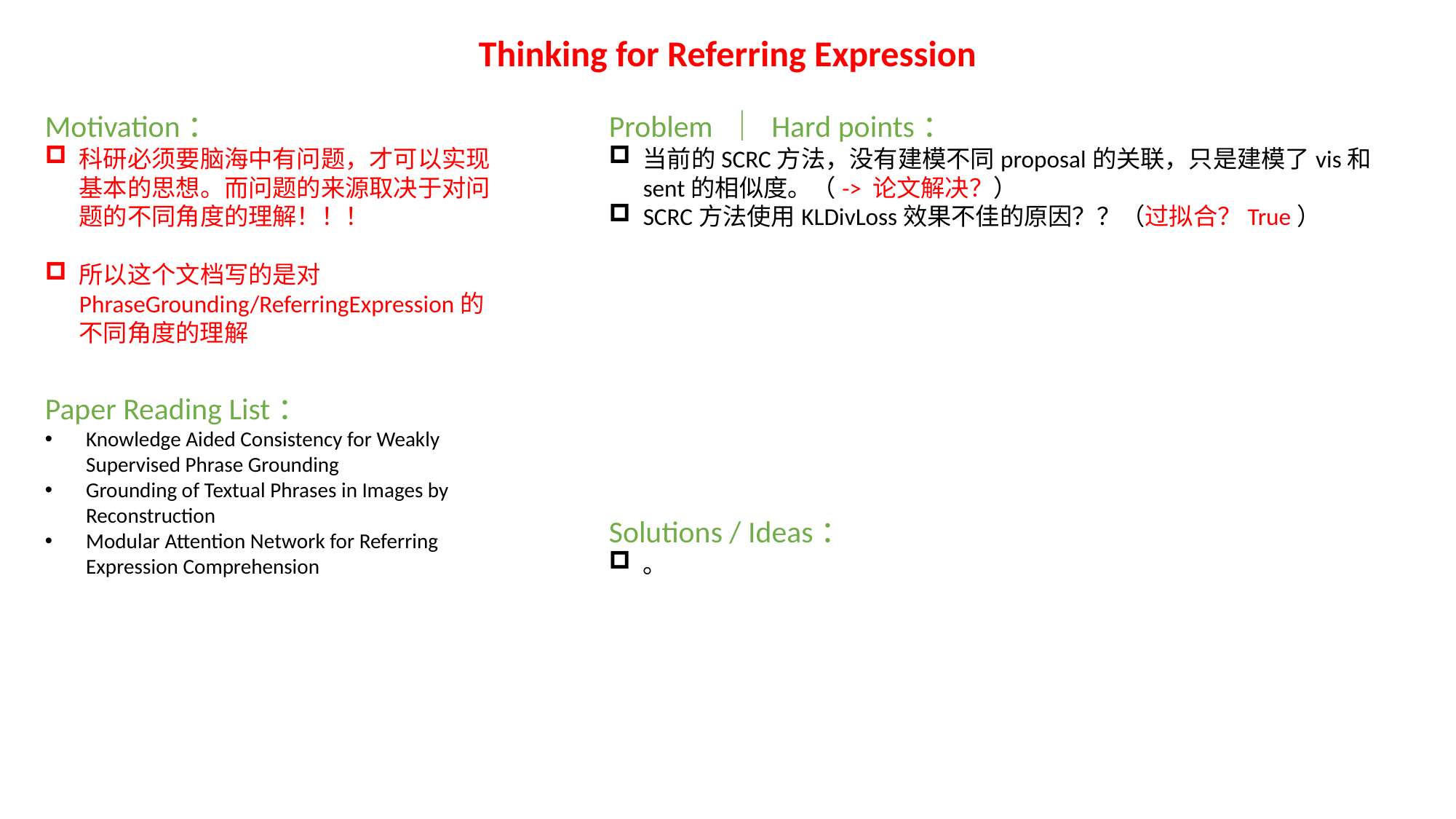

Thinking for Referring Expression
Motivation：
科研必须要脑海中有问题，才可以实现基本的思想。而问题的来源取决于对问题的不同角度的理解！！！

所以这个文档写的是对PhraseGrounding/ReferringExpression的不同角度的理解
Problem ｜ Hard points：
当前的SCRC方法，没有建模不同proposal的关联，只是建模了vis和sent的相似度。（-> 论文解决？）
SCRC方法使用KLDivLoss效果不佳的原因？？（过拟合？True）
Paper Reading List：
Knowledge Aided Consistency for Weakly Supervised Phrase Grounding
Grounding of Textual Phrases in Images by Reconstruction
Modular Attention Network for Referring Expression Comprehension

Solutions / Ideas：
。